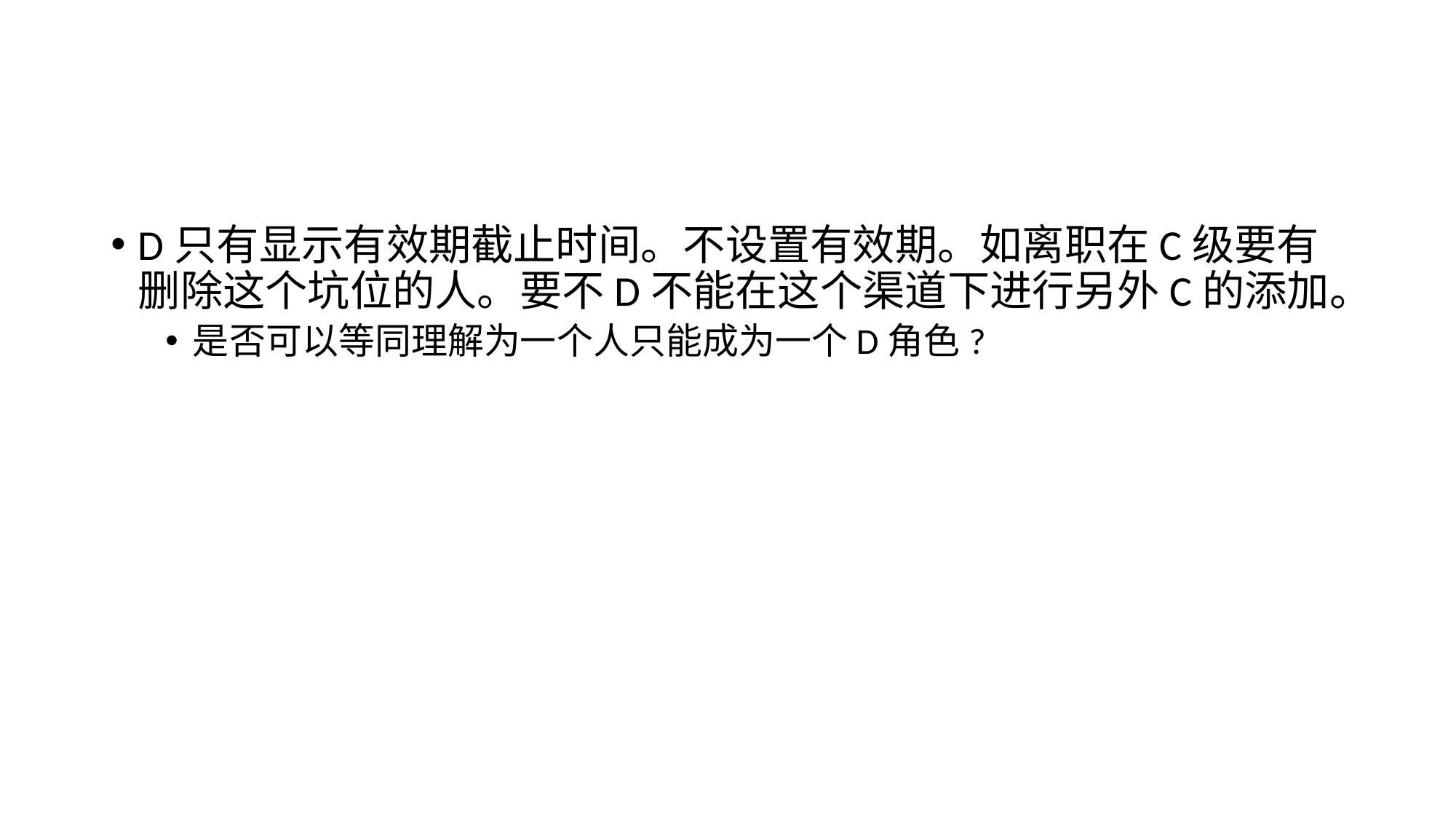

#
D只有显示有效期截止时间。不设置有效期。如离职在C级要有删除这个坑位的人。要不D不能在这个渠道下进行另外C的添加。
是否可以等同理解为一个人只能成为一个D角色?